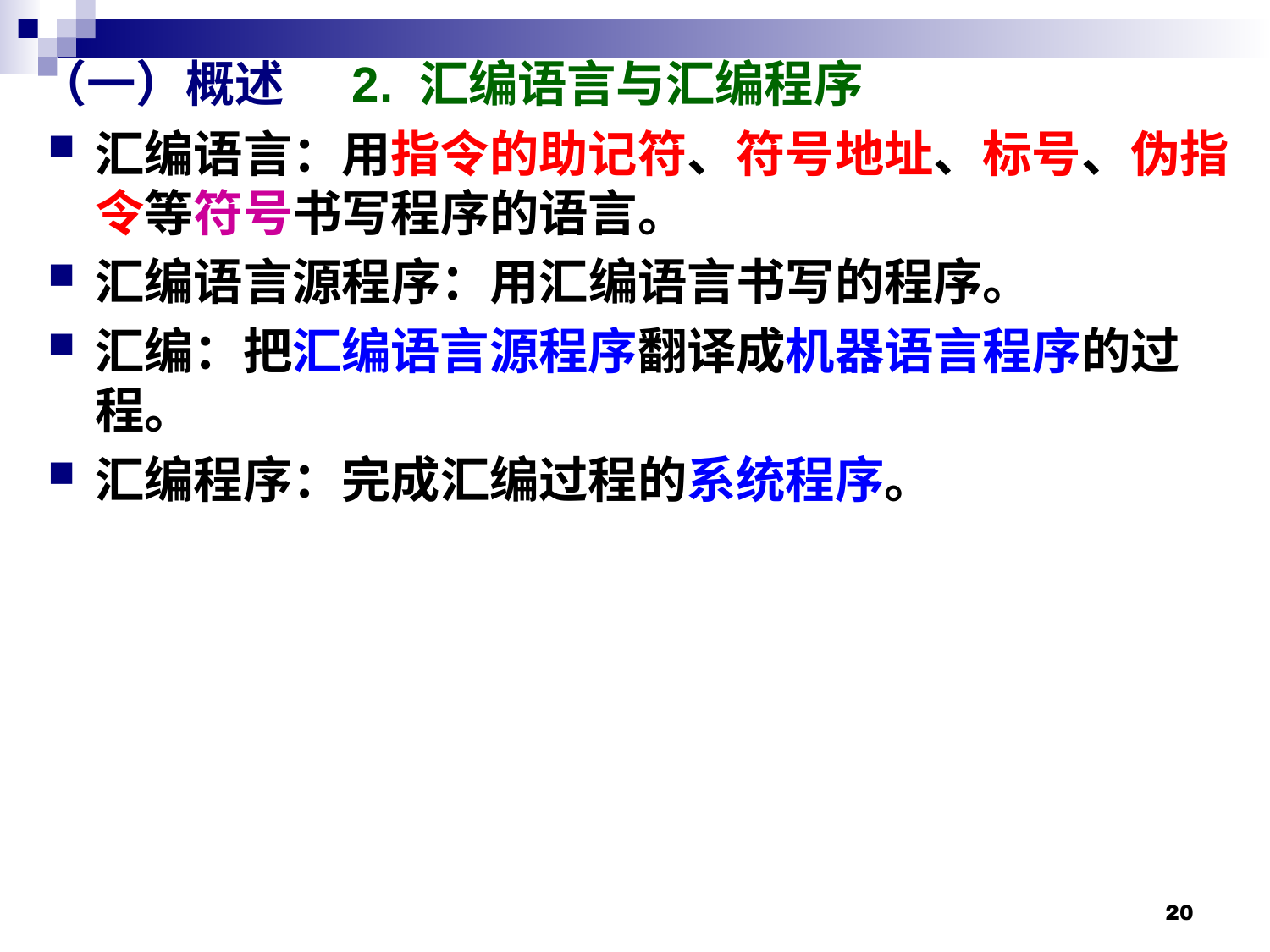

# （一）概述     2. 汇编语言与汇编程序
汇编语言：用指令的助记符、符号地址、标号、伪指令等符号书写程序的语言。
汇编语言源程序：用汇编语言书写的程序。
汇编：把汇编语言源程序翻译成机器语言程序的过程。
汇编程序：完成汇编过程的系统程序。
20